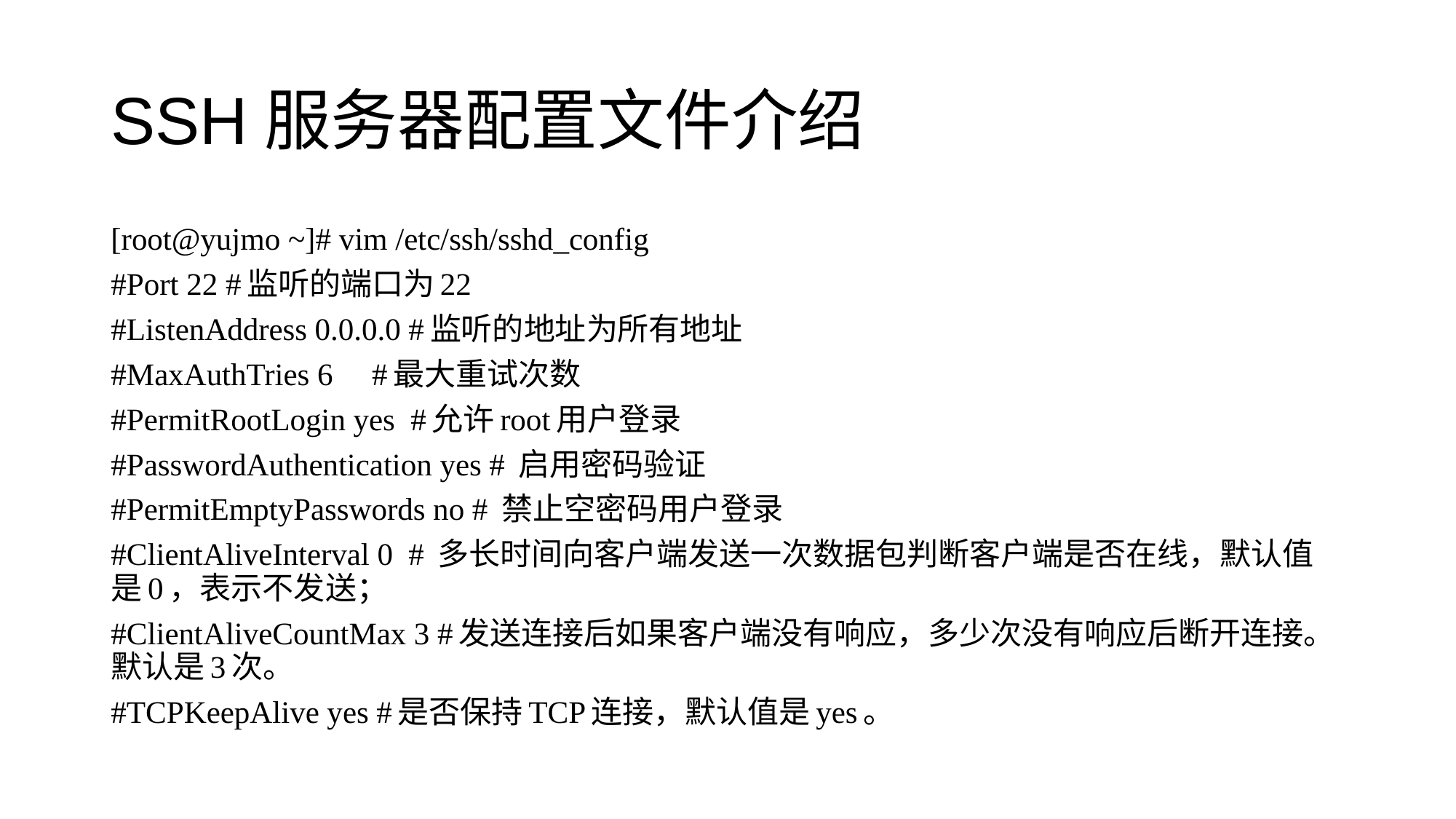

# SSH服务器配置文件介绍
[root@yujmo ~]# vim /etc/ssh/sshd_config
#Port 22 #监听的端口为22
#ListenAddress 0.0.0.0 #监听的地址为所有地址
#MaxAuthTries 6     #最大重试次数
#PermitRootLogin yes  #允许root用户登录
#PasswordAuthentication yes # 启用密码验证
#PermitEmptyPasswords no # 禁止空密码用户登录
#ClientAliveInterval 0  # 多长时间向客户端发送一次数据包判断客户端是否在线，默认值是0，表示不发送；
#ClientAliveCountMax 3 #发送连接后如果客户端没有响应，多少次没有响应后断开连接。默认是3次。
#TCPKeepAlive yes #是否保持TCP连接，默认值是yes。